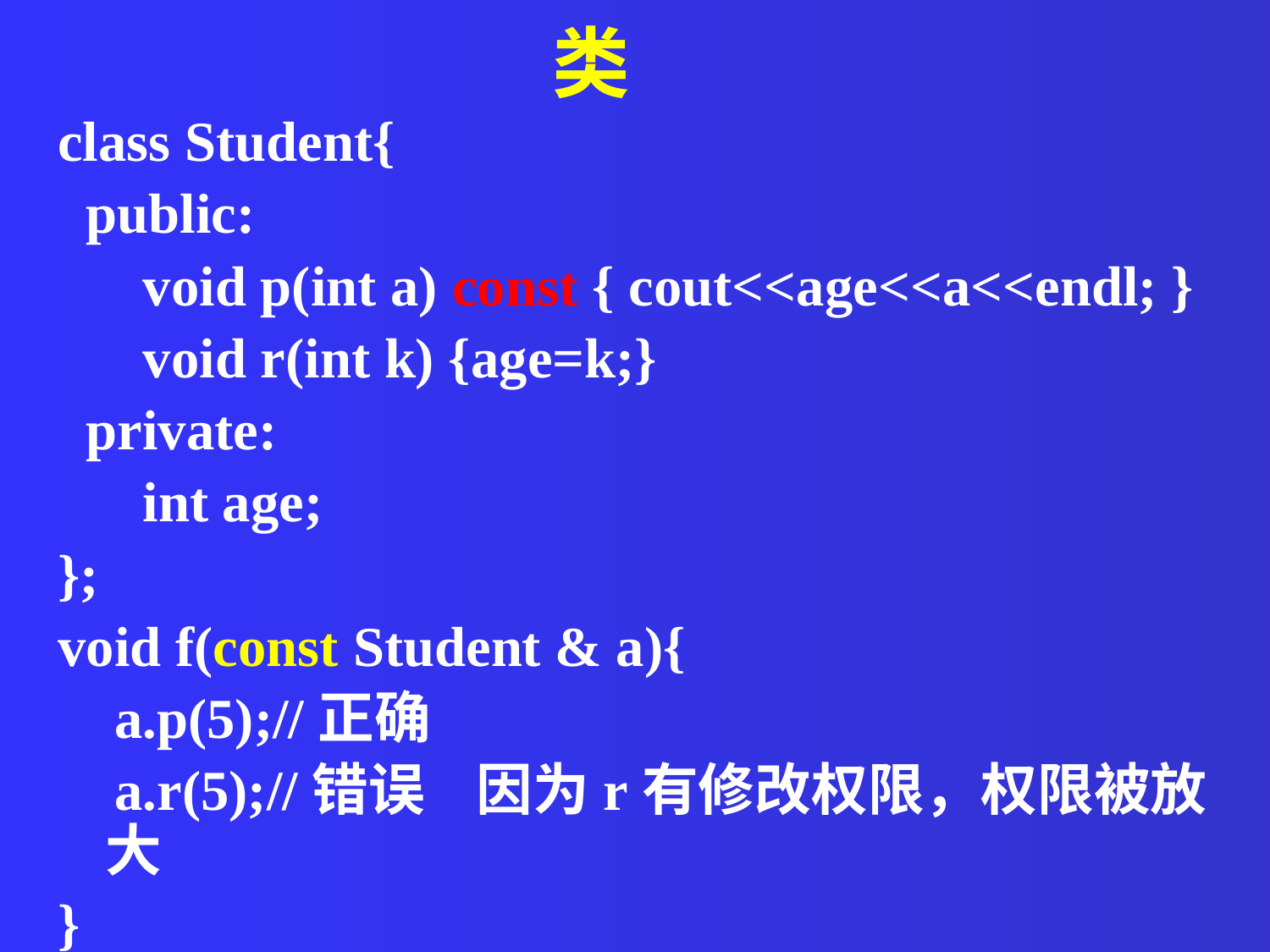

类
class Student{
  public:
      void p(int a) const { cout<<age<<a<<endl; }
      void r(int k) {age=k;}
  private:
      int age;
};
void f(const Student & a){
    a.p(5);//正确
    a.r(5);//错误    因为r有修改权限，权限被放大
}